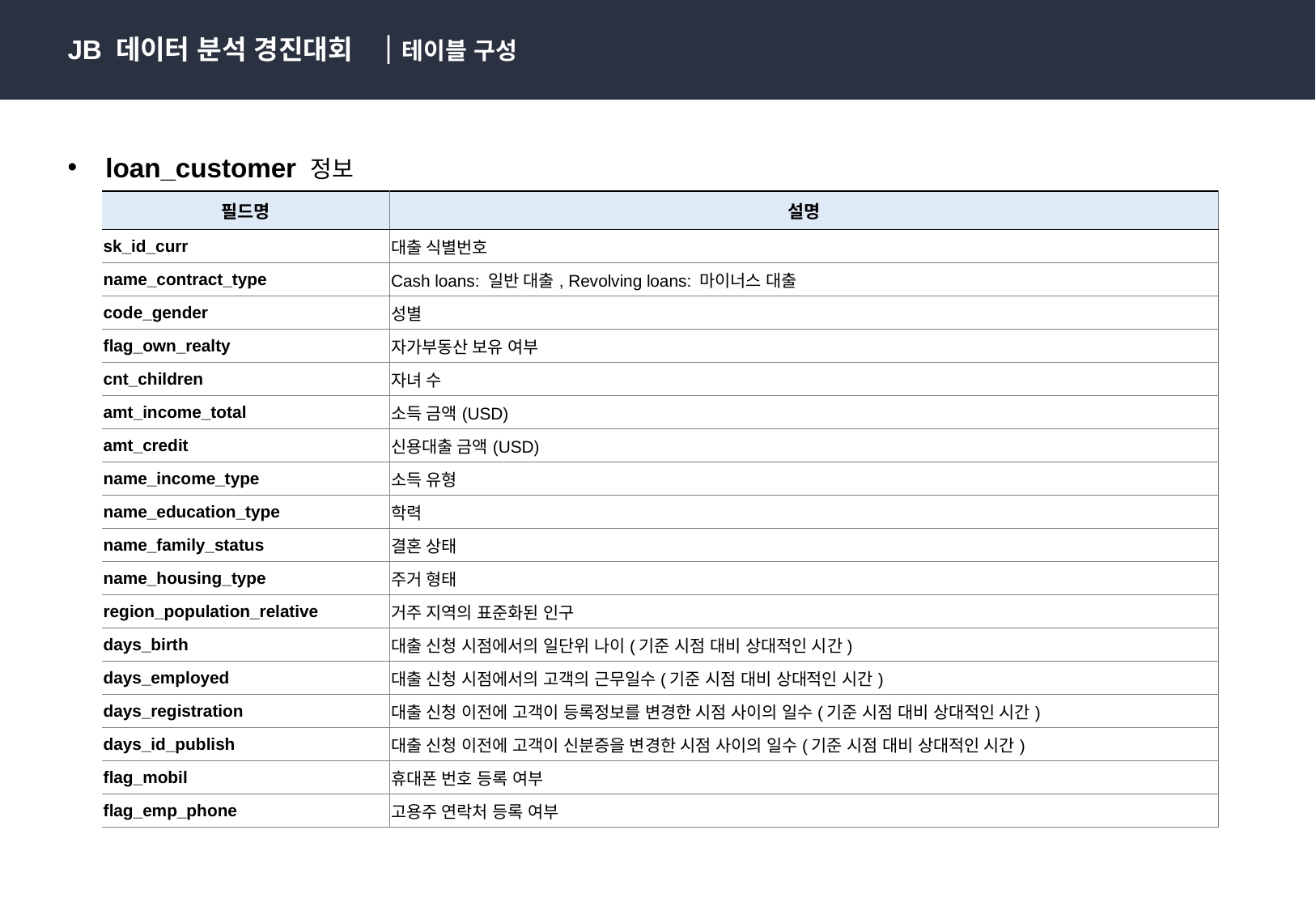

JB 데이터 분석 경진대회
테이블 구성

loan_customer 정보
| 필드명 | 설명 |
| --- | --- |
| sk\_id\_curr | 대출 식별번호 |
| name\_contract\_type | Cash loans: 일반 대출, Revolving loans: 마이너스 대출 |
| code\_gender | 성별 |
| flag\_own\_realty | 자가부동산 보유 여부 |
| cnt\_children | 자녀 수 |
| amt\_income\_total | 소득 금액(USD) |
| amt\_credit | 신용대출 금액(USD) |
| name\_income\_type | 소득 유형 |
| name\_education\_type | 학력 |
| name\_family\_status | 결혼 상태 |
| name\_housing\_type | 주거 형태 |
| region\_population\_relative | 거주 지역의 표준화된 인구 |
| days\_birth | 대출 신청 시점에서의 일단위 나이(기준 시점 대비 상대적인 시간) |
| days\_employed | 대출 신청 시점에서의 고객의 근무일수(기준 시점 대비 상대적인 시간) |
| days\_registration | 대출 신청 이전에 고객이 등록정보를 변경한 시점 사이의 일수(기준 시점 대비 상대적인 시간) |
| days\_id\_publish | 대출 신청 이전에 고객이 신분증을 변경한 시점 사이의 일수(기준 시점 대비 상대적인 시간) |
| flag\_mobil | 휴대폰 번호 등록 여부 |
| flag\_emp\_phone | 고용주 연락처 등록 여부 |